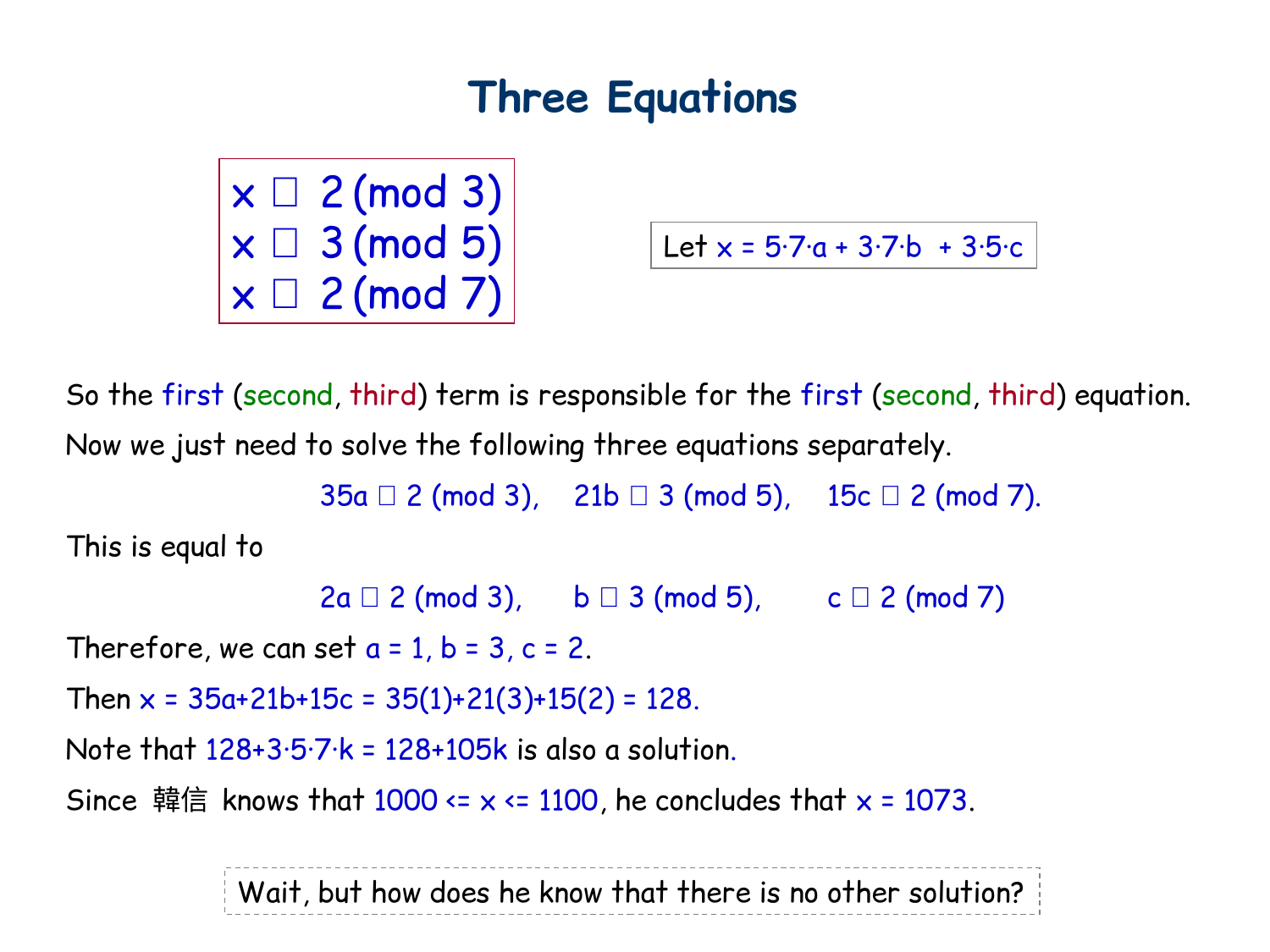

Three Equations
x ≡ 2 (mod 3)
x ≡ 3 (mod 5)
x ≡ 2 (mod 7)
Let x = 5·7·a + 3·7·b  + 3·5·c
So the first (second, third) term is responsible for the first (second, third) equation.
Now we just need to solve the following three equations separately.
		35a ≡ 2 (mod 3), 	21b ≡ 3 (mod 5), 	15c ≡ 2 (mod 7).
This is equal to
		2a ≡ 2 (mod 3),	b ≡ 3 (mod 5),	c ≡ 2 (mod 7)
Therefore, we can set a = 1, b = 3, c = 2.
Then x = 35a+21b+15c = 35(1)+21(3)+15(2) = 128.
Note that 128+3·5·7·k = 128+105k is also a solution.
Since 韓信 knows that 1000 <= x <= 1100, he concludes that x = 1073.
Wait, but how does he know that there is no other solution?